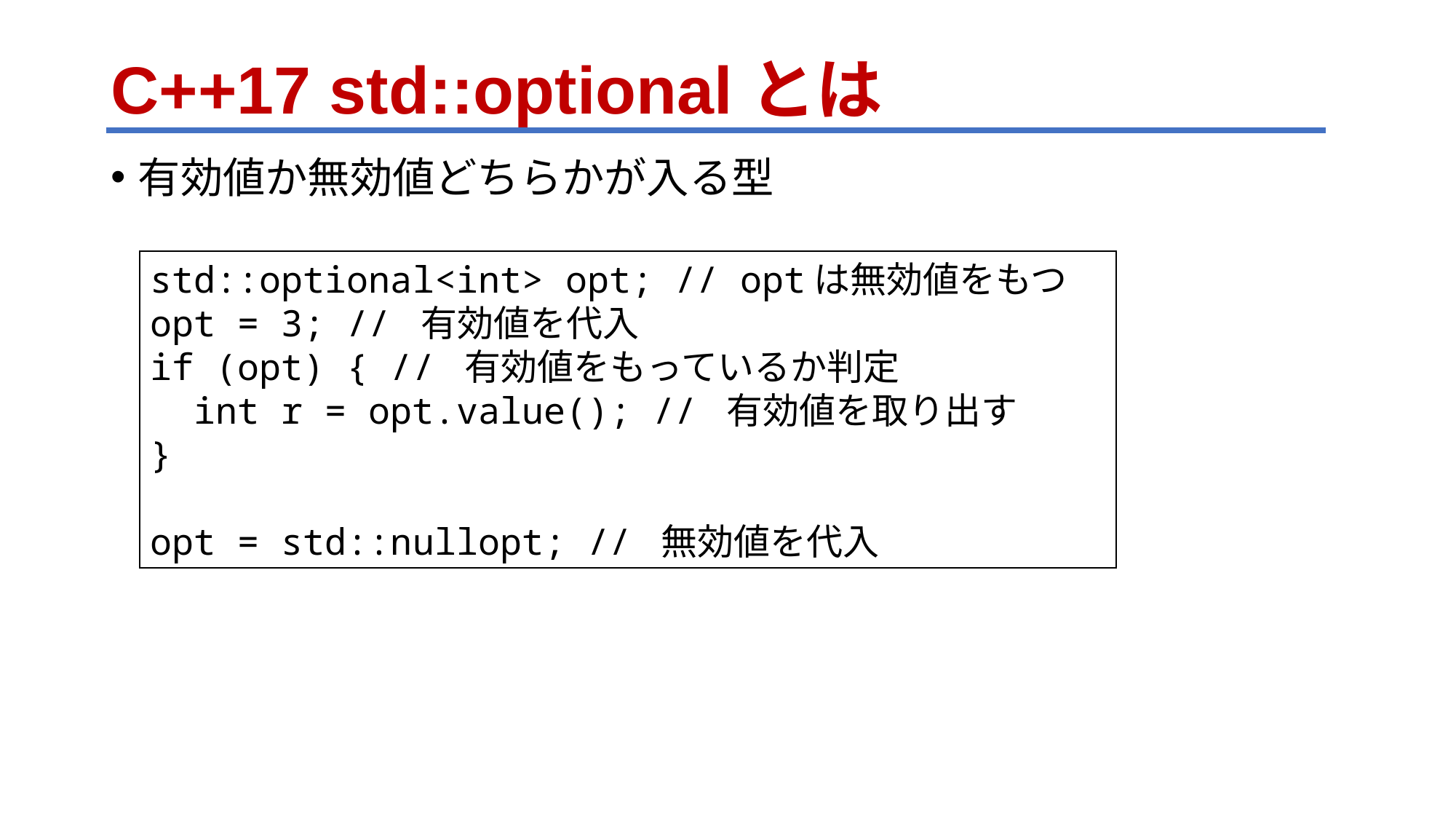

# C++17 std::optionalとは
有効値か無効値どちらかが入る型

std::optional<int> opt; // optは無効値をもつ
opt = 3; // 有効値を代入
if (opt) { // 有効値をもっているか判定
  int r = opt.value(); // 有効値を取り出す
}

opt = std::nullopt; // 無効値を代入